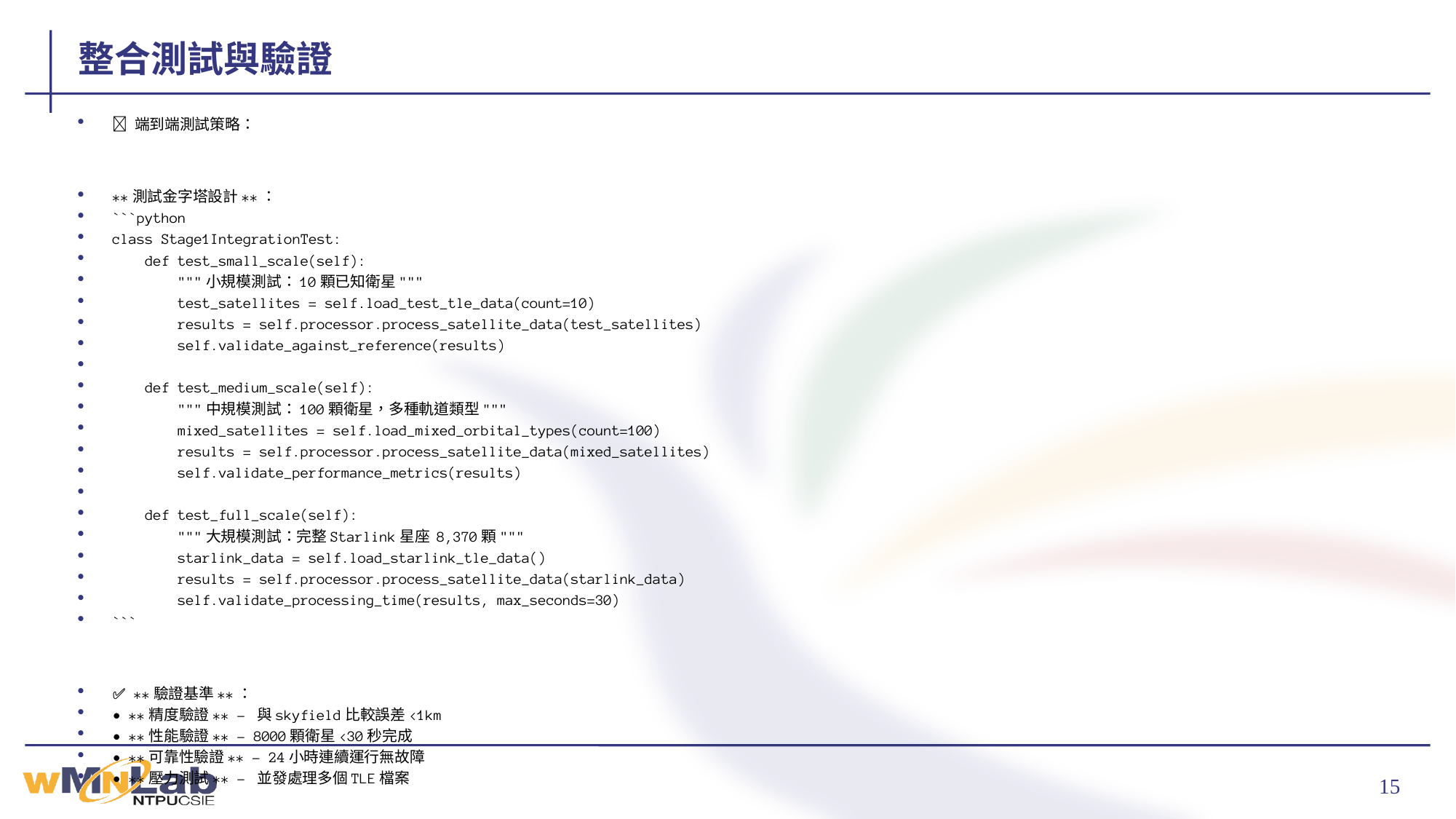

# 整合測試與驗證
🧪 端到端測試策略：

**測試金字塔設計**：
```python
class Stage1IntegrationTest:
    def test_small_scale(self):
        """小規模測試：10顆已知衛星"""
        test_satellites = self.load_test_tle_data(count=10)
        results = self.processor.process_satellite_data(test_satellites)
        self.validate_against_reference(results)

    def test_medium_scale(self):
        """中規模測試：100顆衛星，多種軌道類型"""
        mixed_satellites = self.load_mixed_orbital_types(count=100)
        results = self.processor.process_satellite_data(mixed_satellites)
        self.validate_performance_metrics(results)

    def test_full_scale(self):
        """大規模測試：完整Starlink星座 8,370顆"""
        starlink_data = self.load_starlink_tle_data()
        results = self.processor.process_satellite_data(starlink_data)
        self.validate_processing_time(results, max_seconds=30)
```

✅ **驗證基準**：
• **精度驗證** - 與skyfield比較誤差<1km
• **性能驗證** - 8000顆衛星<30秒完成
• **可靠性驗證** - 24小時連續運行無故障
• **壓力測試** - 並發處理多個TLE檔案

📊 **品質指標**：
• 單元測試覆蓋率 > 90%
• 整合測試通過率 100%
• 代碼複雜度 < 10 (McCabe)
• 記憶體洩漏檢測通過